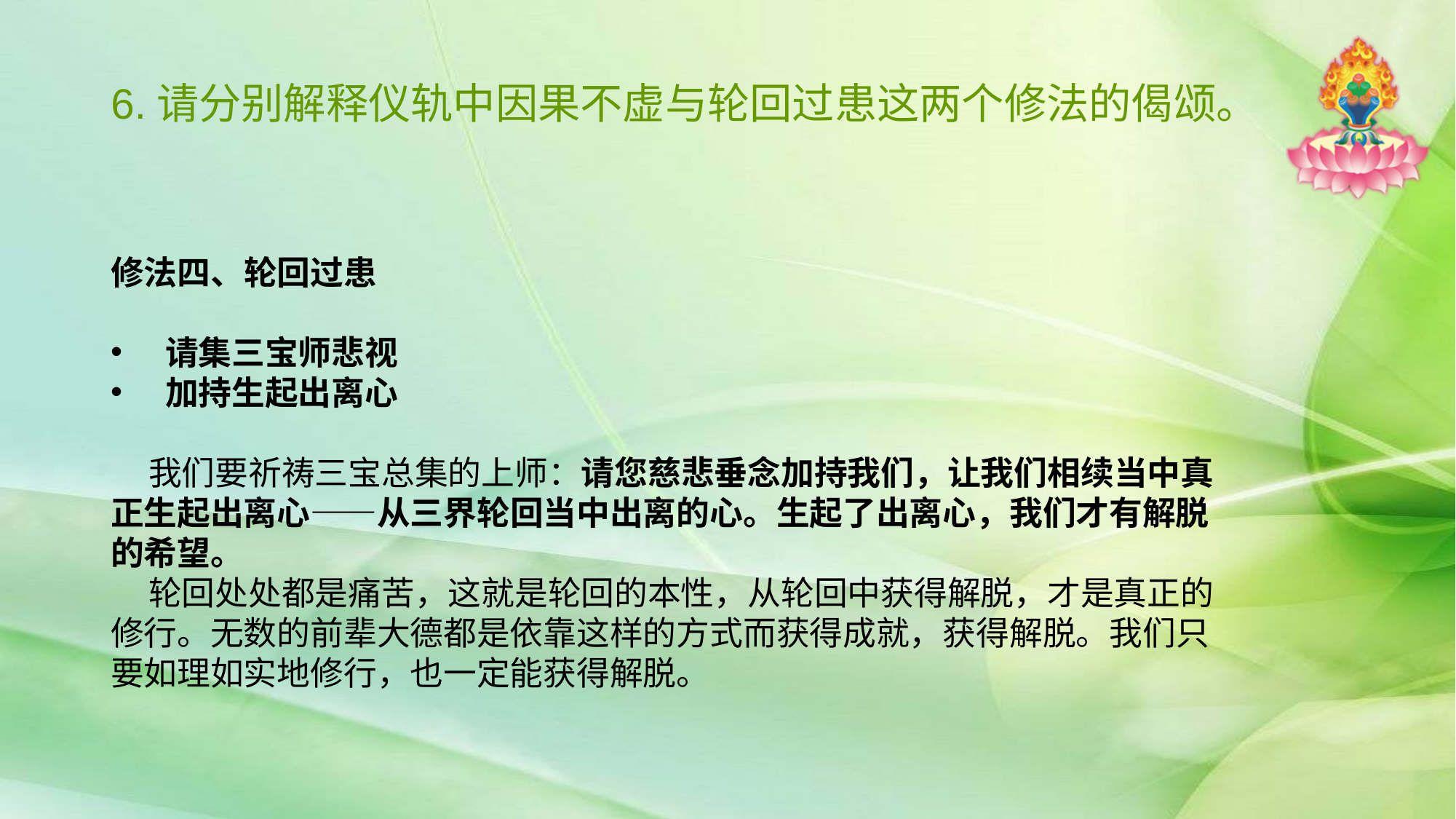

# 6.请分别解释仪轨中因果不虚与轮回过患这两个修法的偈颂。
修法四、轮回过患

请集三宝师悲视
加持生起出离心

    我们要祈祷三宝总集的上师：请您慈悲垂念加持我们，让我们相续当中真正生起出离心——从三界轮回当中出离的心。生起了出离心，我们才有解脱的希望。
    轮回处处都是痛苦，这就是轮回的本性，从轮回中获得解脱，才是真正的修行。无数的前辈大德都是依靠这样的方式而获得成就，获得解脱。我们只要如理如实地修行，也一定能获得解脱。